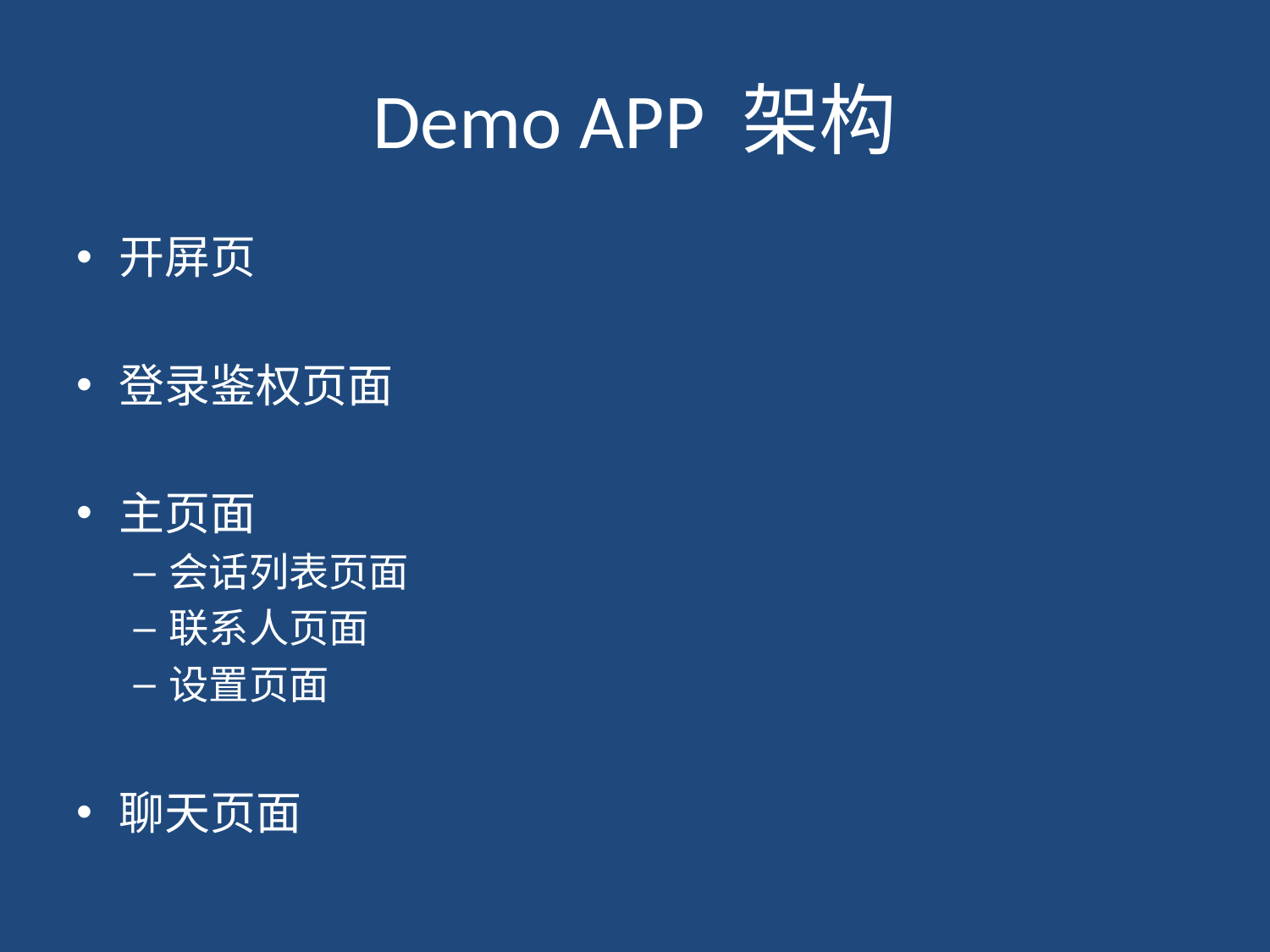

# Demo APP 架构
开屏页

登录鉴权页面

主页面
会话列表页面
联系人页面
设置页面

聊天页面